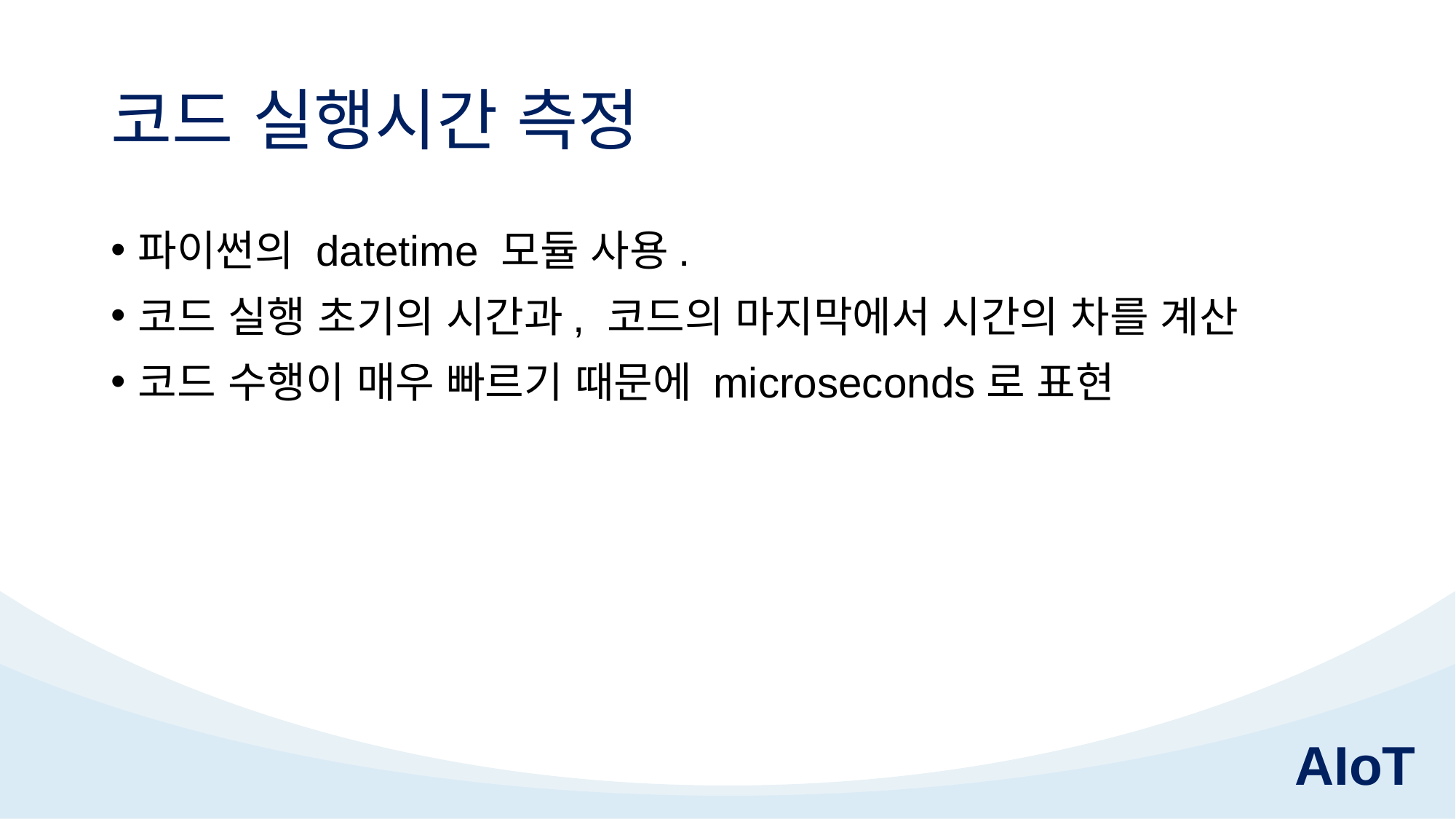

# 코드 실행시간 측정
파이썬의 datetime 모듈 사용.
코드 실행 초기의 시간과, 코드의 마지막에서 시간의 차를 계산
코드 수행이 매우 빠르기 때문에 microseconds로 표현